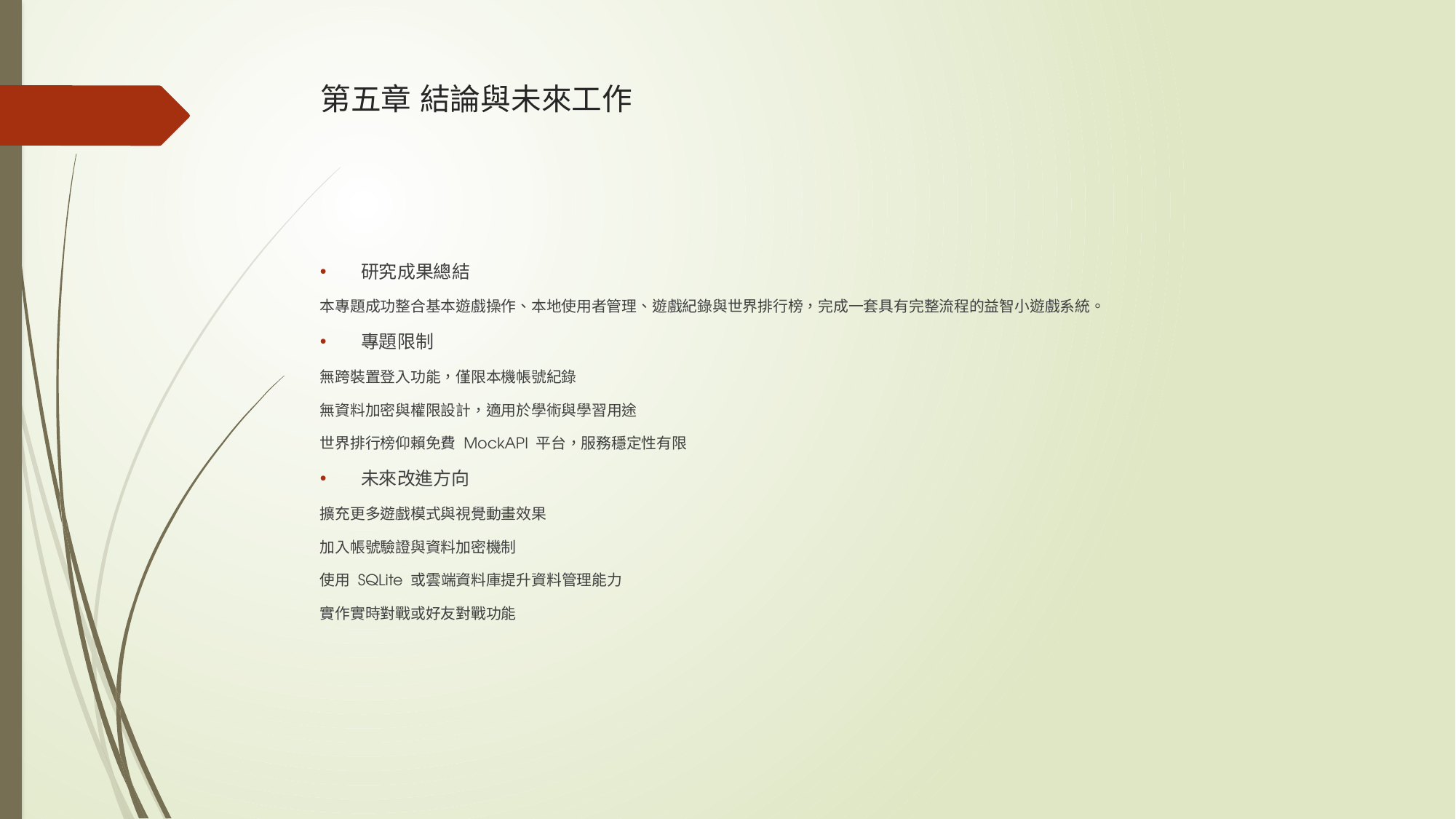

# 第五章 結論與未來工作
研究成果總結
本專題成功整合基本遊戲操作、本地使用者管理、遊戲紀錄與世界排行榜，完成一套具有完整流程的益智小遊戲系統。
專題限制
無跨裝置登入功能，僅限本機帳號紀錄
無資料加密與權限設計，適用於學術與學習用途
世界排行榜仰賴免費 MockAPI 平台，服務穩定性有限
未來改進方向
擴充更多遊戲模式與視覺動畫效果
加入帳號驗證與資料加密機制
使用 SQLite 或雲端資料庫提升資料管理能力
實作實時對戰或好友對戰功能